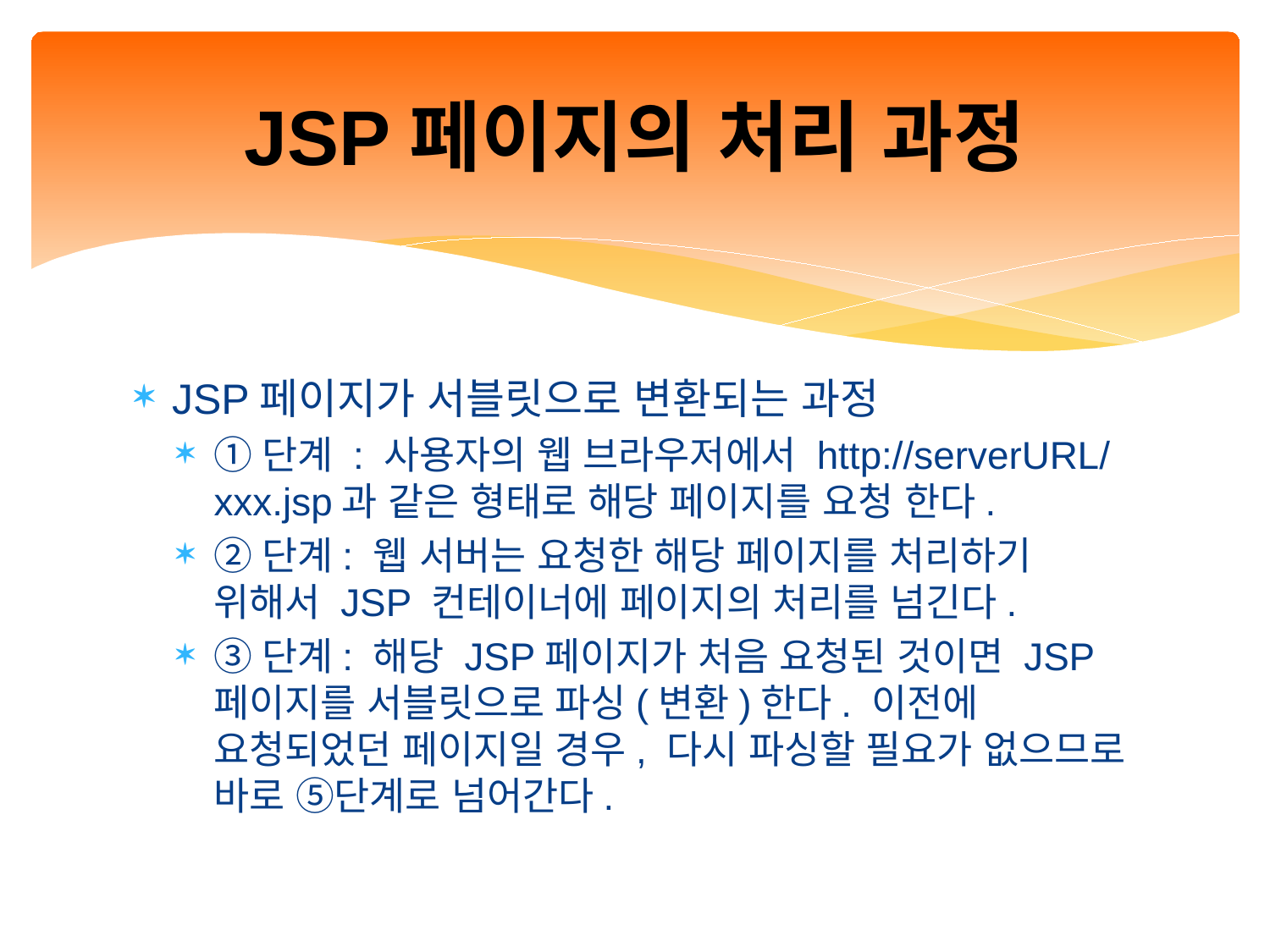

# JSP페이지의 처리 과정
JSP페이지가 서블릿으로 변환되는 과정
①단계 : 사용자의 웹 브라우저에서 http://serverURL/xxx.jsp과 같은 형태로 해당 페이지를 요청 한다.
②단계: 웹 서버는 요청한 해당 페이지를 처리하기 위해서 JSP 컨테이너에 페이지의 처리를 넘긴다.
③단계: 해당 JSP페이지가 처음 요청된 것이면 JSP페이지를 서블릿으로 파싱(변환)한다. 이전에 요청되었던 페이지일 경우, 다시 파싱할 필요가 없으므로 바로 ⑤단계로 넘어간다.